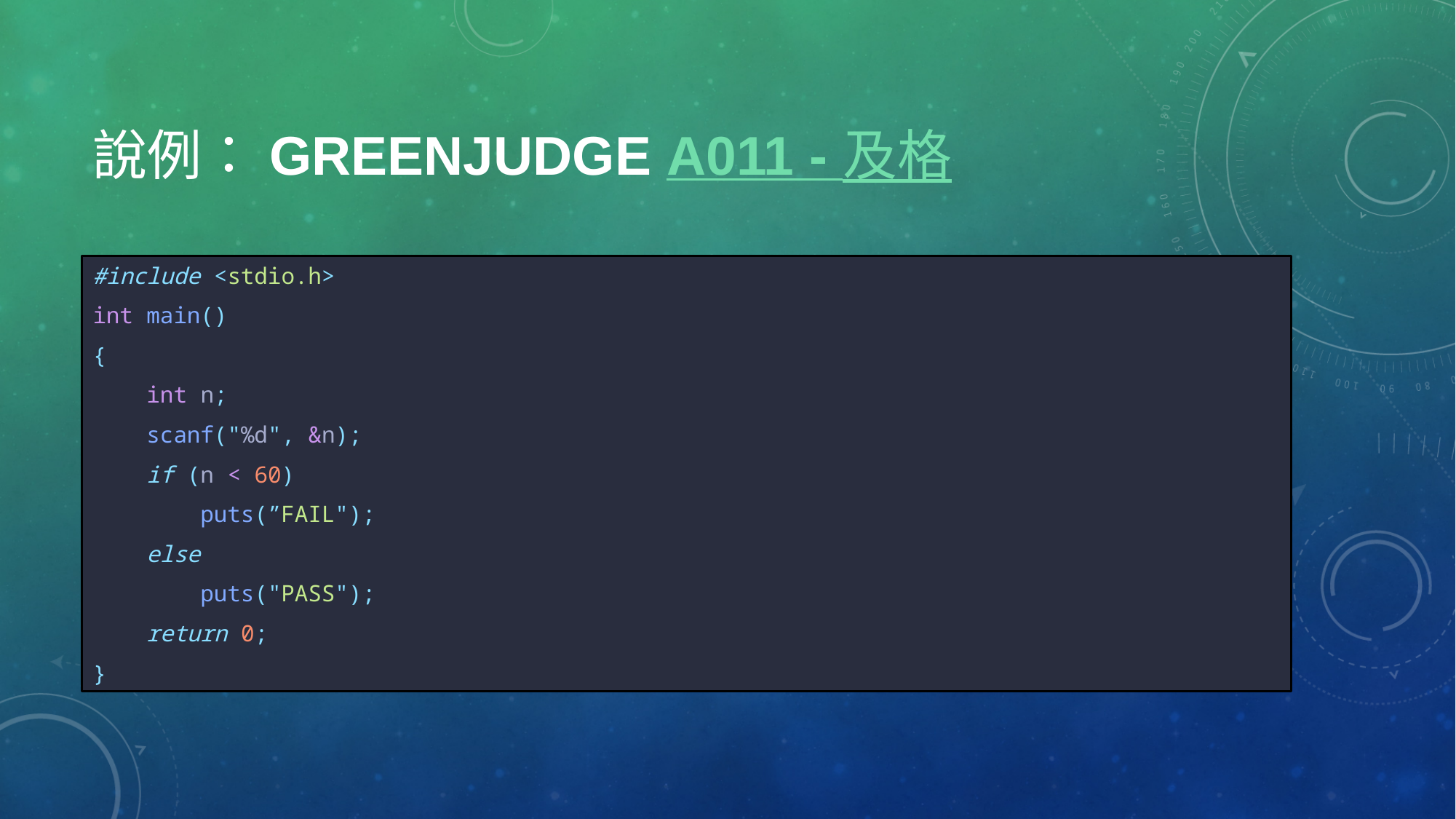

# 說例：GreenJudge a011 - 及格
#include <stdio.h>
int main()
{
    int n;
    scanf("%d", &n);
    if (n < 60)
        puts(”FAIL");
    else
        puts("PASS");
    return 0;
}